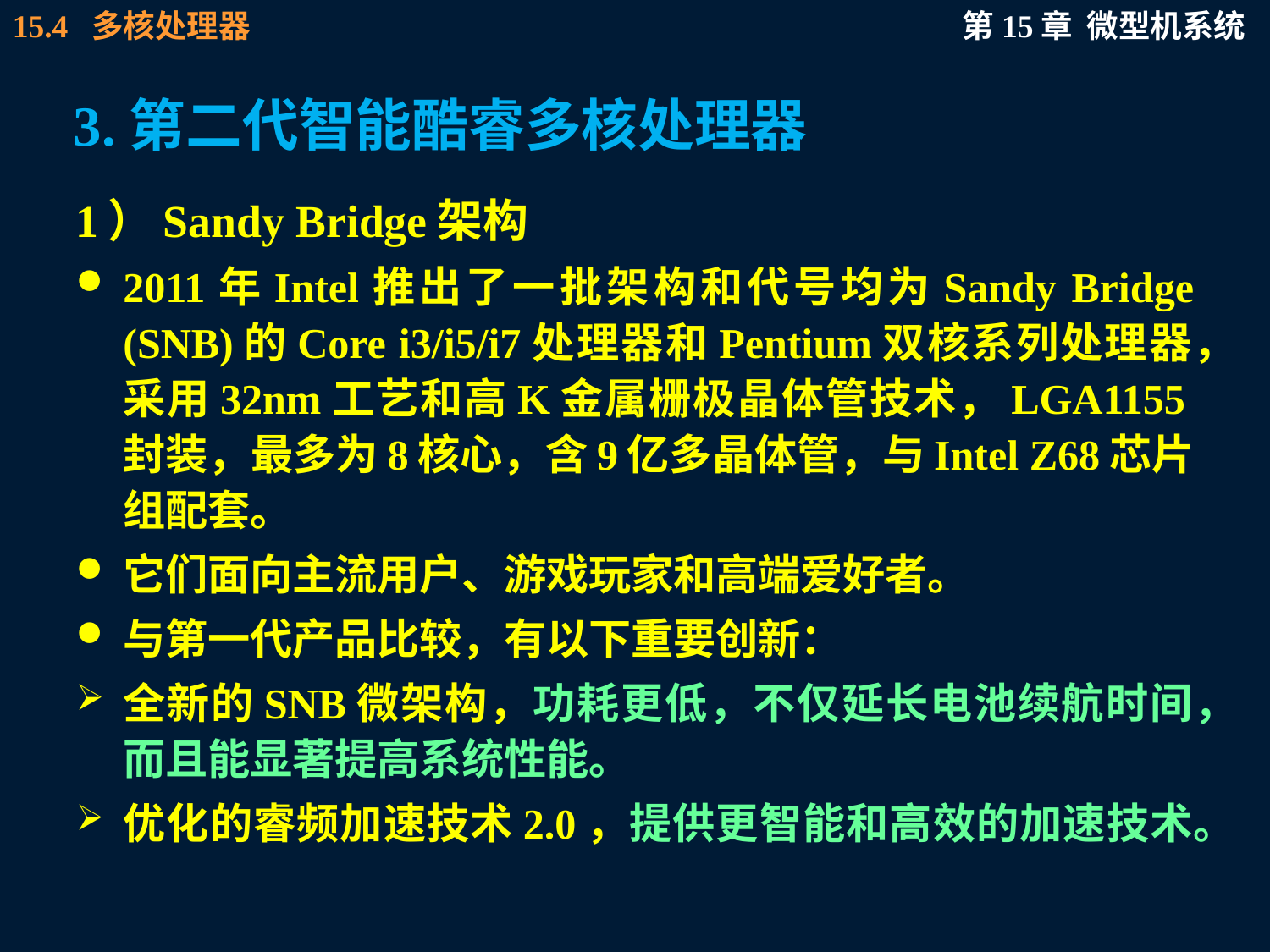

# 3.第二代智能酷睿多核处理器
1）Sandy Bridge架构
2011年Intel推出了一批架构和代号均为Sandy Bridge (SNB)的Core i3/i5/i7处理器和Pentium双核系列处理器，采用32nm工艺和高K金属栅极晶体管技术，LGA1155封装，最多为8核心，含9亿多晶体管，与Intel Z68芯片组配套。
它们面向主流用户、游戏玩家和高端爱好者。
与第一代产品比较，有以下重要创新：
全新的SNB微架构，功耗更低，不仅延长电池续航时间，而且能显著提高系统性能。
优化的睿频加速技术2.0，提供更智能和高效的加速技术。